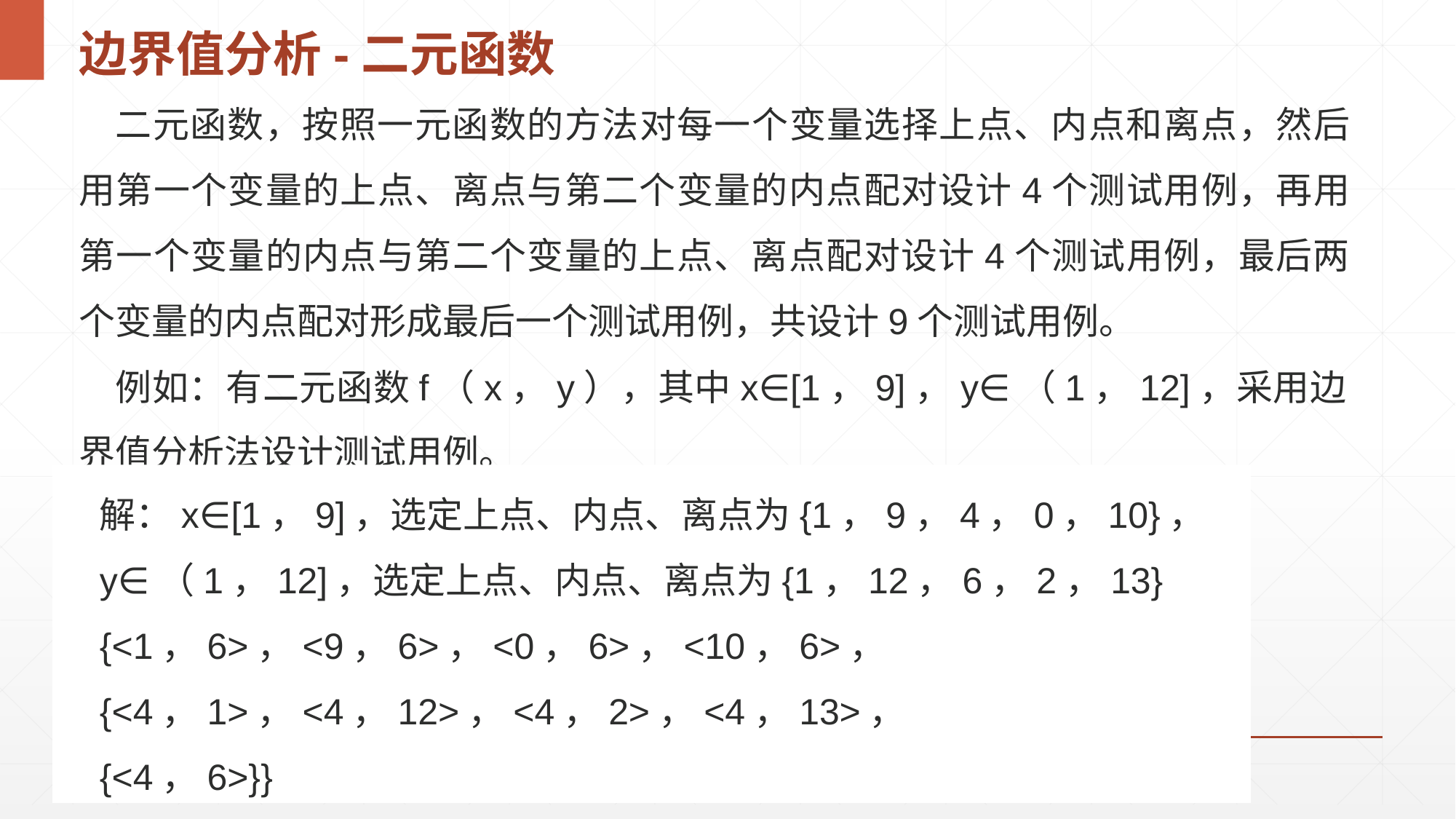

# 边界值分析-二元函数
二元函数，按照一元函数的方法对每一个变量选择上点、内点和离点，然后用第一个变量的上点、离点与第二个变量的内点配对设计4个测试用例，再用第一个变量的内点与第二个变量的上点、离点配对设计4个测试用例，最后两个变量的内点配对形成最后一个测试用例，共设计9个测试用例。
例如：有二元函数f（x，y），其中x∈[1，9]，y∈（1，12]，采用边界值分析法设计测试用例。
解：x∈[1，9]，选定上点、内点、离点为{1，9，4，0，10}，
y∈（1，12]，选定上点、内点、离点为{1，12，6，2，13}
{<1，6>，<9，6>，<0，6>，<10，6>，
{<4，1>，<4，12>，<4，2>，<4，13>，
{<4，6>}}